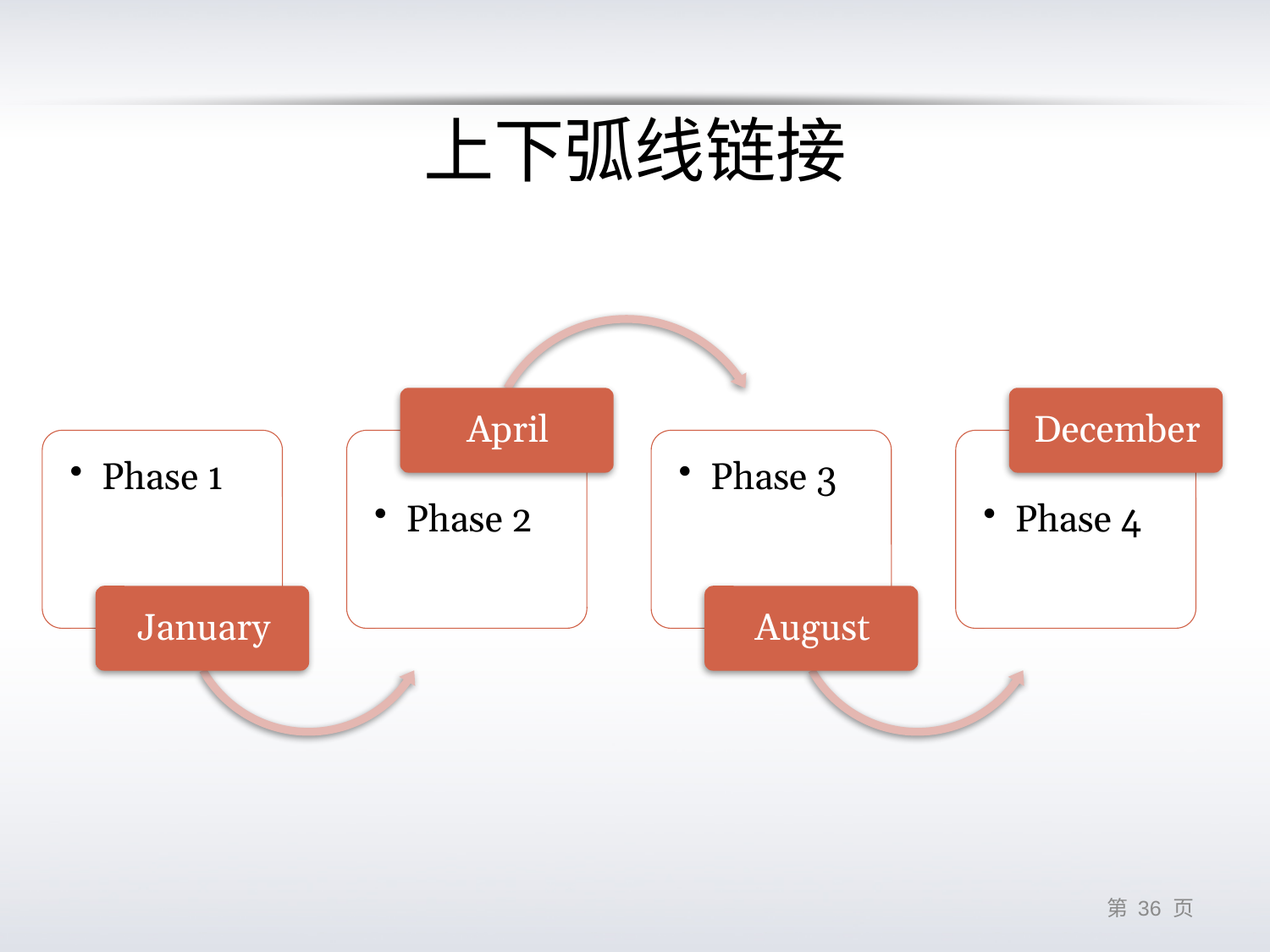

# 上下弧线链接
Phase 1
January
Phase 2
April
Phase 3
August
Phase 4
December
第 36 页